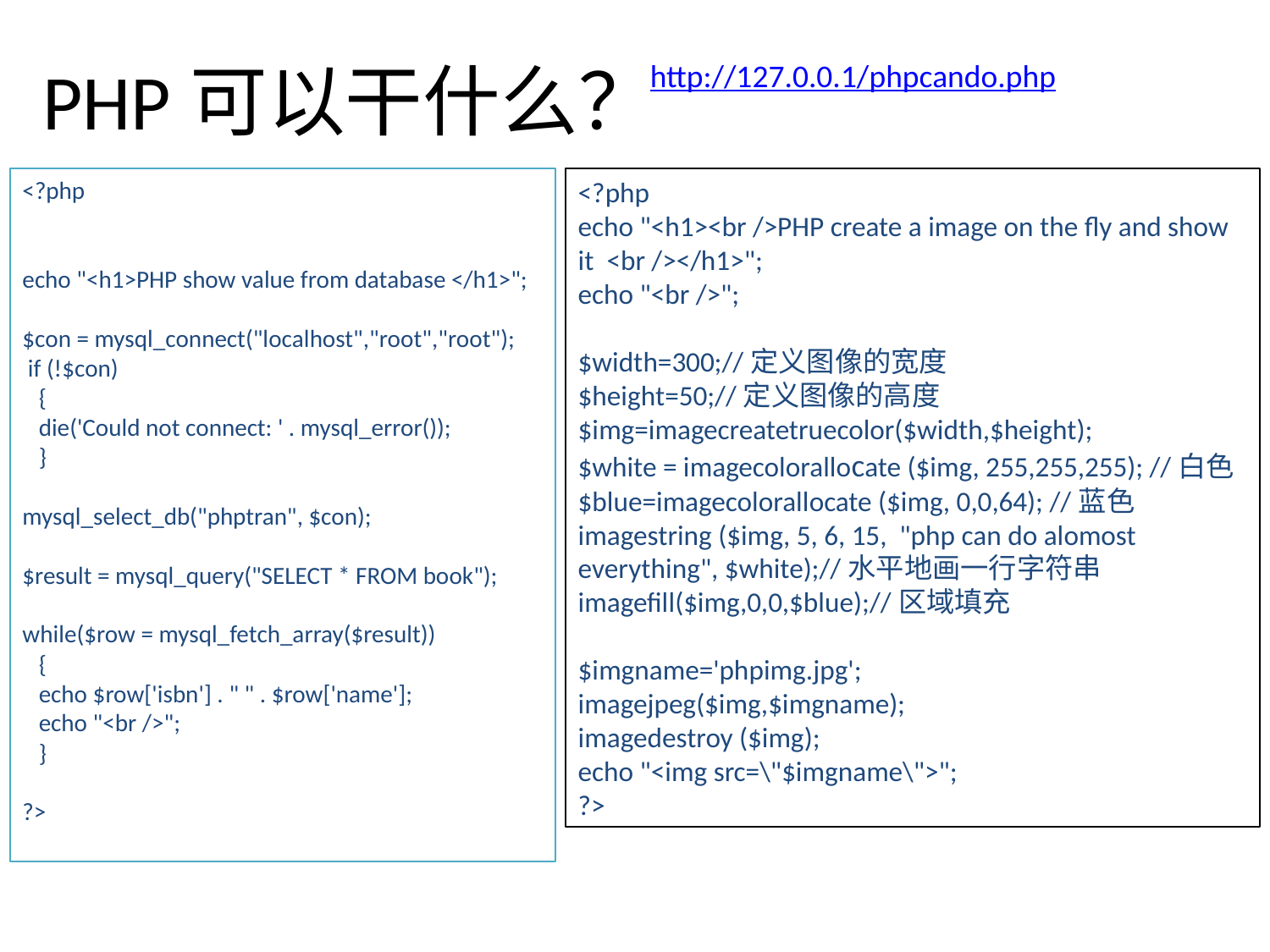

# PHP可以干什么？
http://127.0.0.1/phpcando.php

<?php

echo "<h1>PHP show value from database </h1>";

$con = mysql_connect("localhost","root","root");
 if (!$con)
   {
   die('Could not connect: ' . mysql_error());
   }

mysql_select_db("phptran", $con);

$result = mysql_query("SELECT * FROM book");

while($row = mysql_fetch_array($result))
   {
   echo $row['isbn'] . " " . $row['name'];
   echo "<br />";
   }

?>

<?php
echo "<h1><br />PHP create a image on the fly and show it  <br /></h1>";
echo "<br />";

$width=300;//定义图像的宽度
$height=50;//定义图像的高度
$img=imagecreatetruecolor($width,$height);
$white = imagecolorallocate ($img, 255,255,255); //白色
$blue=imagecolorallocate ($img, 0,0,64); //蓝色
imagestring ($img, 5, 6, 15,  "php can do alomost everything", $white);//水平地画一行字符串
imagefill($img,0,0,$blue);//区域填充

$imgname='phpimg.jpg';
imagejpeg($img,$imgname);
imagedestroy ($img);
echo "<img src=\"$imgname\">";
?>